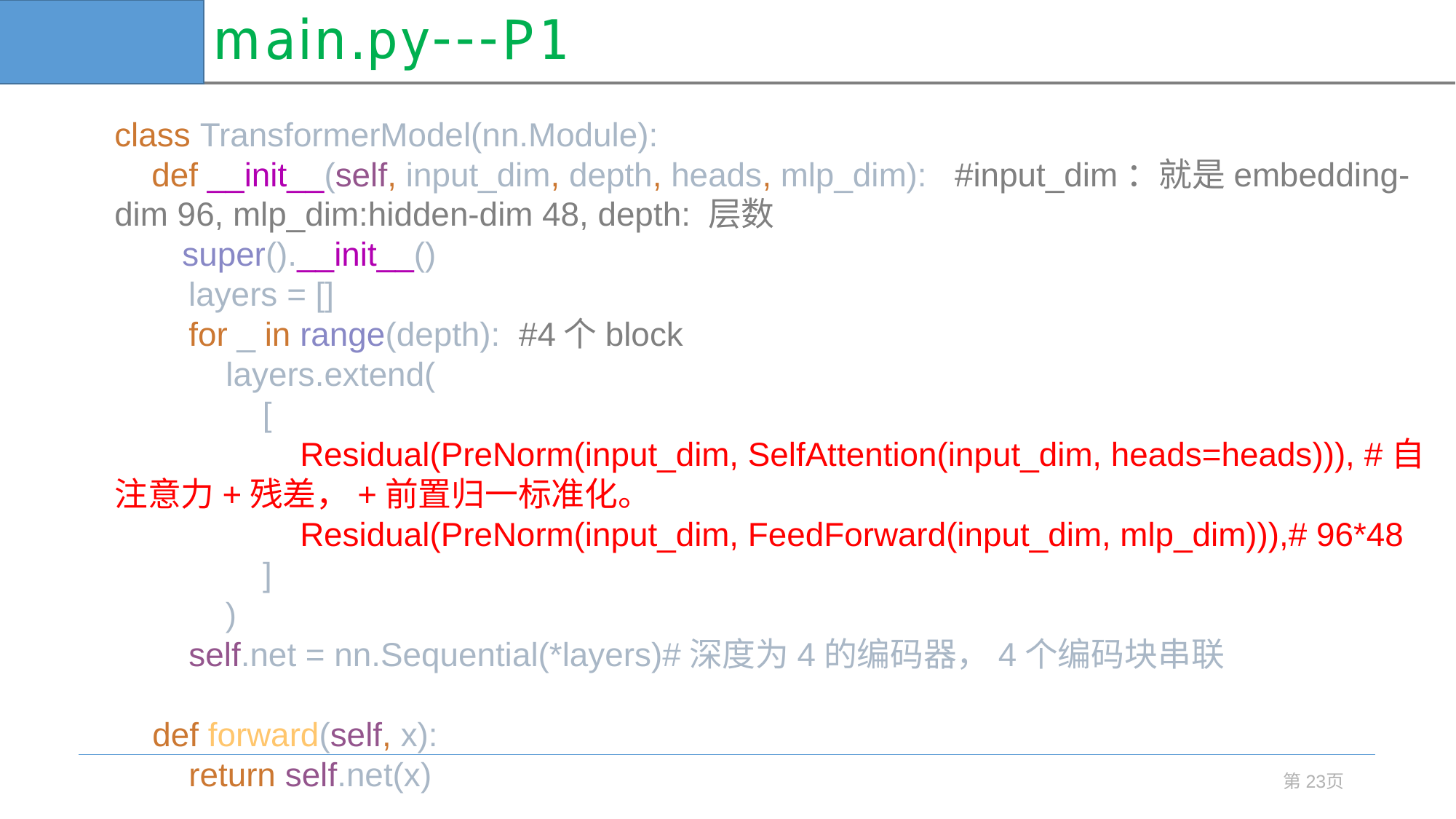

# main.py---P1
class TransformerModel(nn.Module):
    def __init__(self, input_dim, depth, heads, mlp_dim):   #input_dim：就是embedding-dim 96, mlp_dim:hidden-dim 48, depth: 层数
        super().__init__()
        layers = []
        for _ in range(depth):  #4个block
            layers.extend(
                [
                    Residual(PreNorm(input_dim, SelfAttention(input_dim, heads=heads))), #自注意力+残差，+前置归一标准化。
                    Residual(PreNorm(input_dim, FeedForward(input_dim, mlp_dim))),# 96*48
                ]
            )
        self.net = nn.Sequential(*layers)#深度为4的编码器，4个编码块串联
    def forward(self, x):
        return self.net(x)
第23页